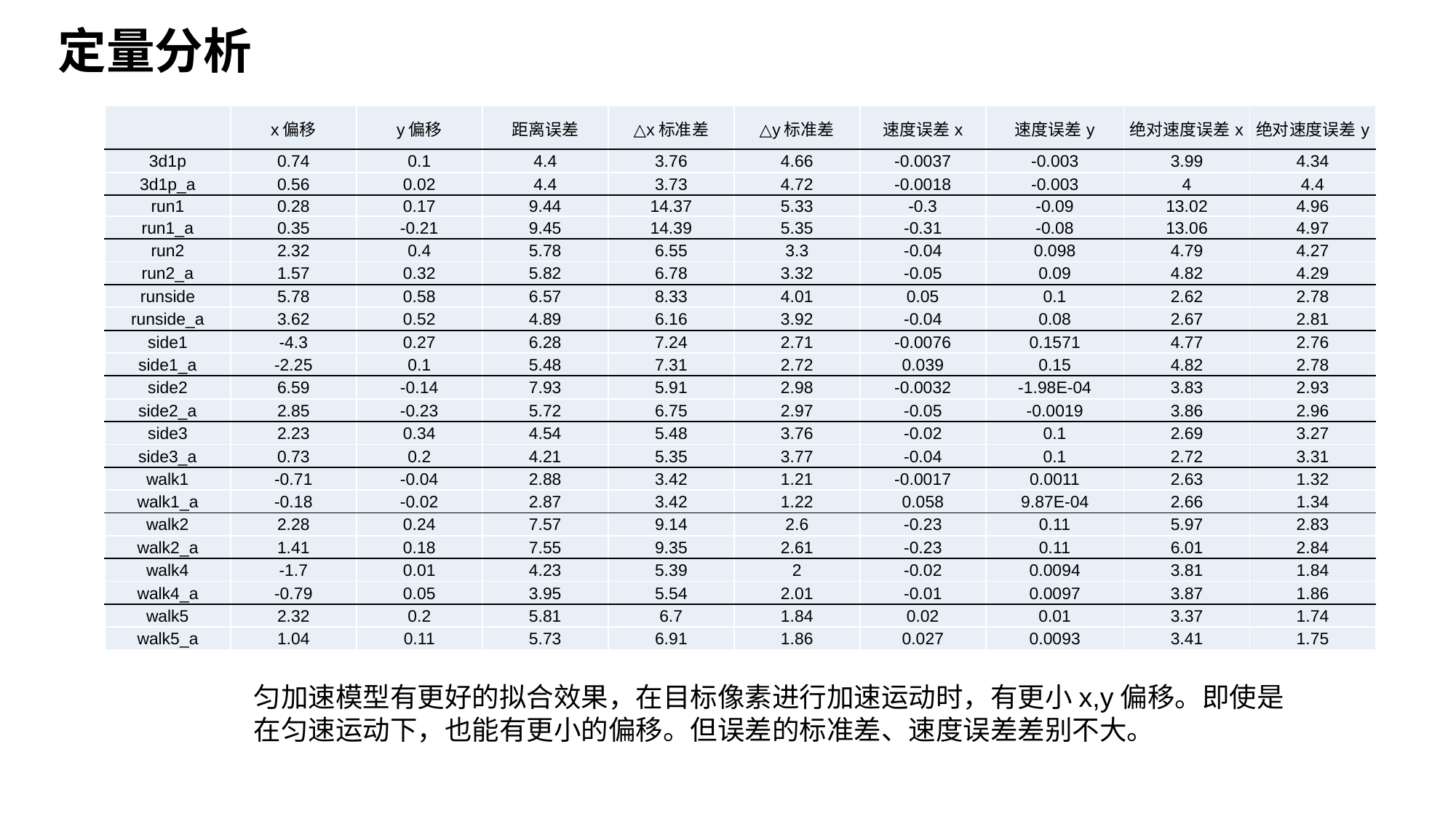

# 定量分析
|  | x偏移 | y偏移 | 距离误差 | △x标准差 | △y标准差 | 速度误差x | 速度误差y | 绝对速度误差x | 绝对速度误差y |
| --- | --- | --- | --- | --- | --- | --- | --- | --- | --- |
| 3d1p | 0.74 | 0.1 | 4.4 | 3.76 | 4.66 | -0.0037 | -0.003 | 3.99 | 4.34 |
| 3d1p\_a | 0.56 | 0.02 | 4.4 | 3.73 | 4.72 | -0.0018 | -0.003 | 4 | 4.4 |
| run1 | 0.28 | 0.17 | 9.44 | 14.37 | 5.33 | -0.3 | -0.09 | 13.02 | 4.96 |
| run1\_a | 0.35 | -0.21 | 9.45 | 14.39 | 5.35 | -0.31 | -0.08 | 13.06 | 4.97 |
| run2 | 2.32 | 0.4 | 5.78 | 6.55 | 3.3 | -0.04 | 0.098 | 4.79 | 4.27 |
| run2\_a | 1.57 | 0.32 | 5.82 | 6.78 | 3.32 | -0.05 | 0.09 | 4.82 | 4.29 |
| runside | 5.78 | 0.58 | 6.57 | 8.33 | 4.01 | 0.05 | 0.1 | 2.62 | 2.78 |
| runside\_a | 3.62 | 0.52 | 4.89 | 6.16 | 3.92 | -0.04 | 0.08 | 2.67 | 2.81 |
| side1 | -4.3 | 0.27 | 6.28 | 7.24 | 2.71 | -0.0076 | 0.1571 | 4.77 | 2.76 |
| side1\_a | -2.25 | 0.1 | 5.48 | 7.31 | 2.72 | 0.039 | 0.15 | 4.82 | 2.78 |
| side2 | 6.59 | -0.14 | 7.93 | 5.91 | 2.98 | -0.0032 | -1.98E-04 | 3.83 | 2.93 |
| side2\_a | 2.85 | -0.23 | 5.72 | 6.75 | 2.97 | -0.05 | -0.0019 | 3.86 | 2.96 |
| side3 | 2.23 | 0.34 | 4.54 | 5.48 | 3.76 | -0.02 | 0.1 | 2.69 | 3.27 |
| side3\_a | 0.73 | 0.2 | 4.21 | 5.35 | 3.77 | -0.04 | 0.1 | 2.72 | 3.31 |
| walk1 | -0.71 | -0.04 | 2.88 | 3.42 | 1.21 | -0.0017 | 0.0011 | 2.63 | 1.32 |
| walk1\_a | -0.18 | -0.02 | 2.87 | 3.42 | 1.22 | 0.058 | 9.87E-04 | 2.66 | 1.34 |
| walk2 | 2.28 | 0.24 | 7.57 | 9.14 | 2.6 | -0.23 | 0.11 | 5.97 | 2.83 |
| walk2\_a | 1.41 | 0.18 | 7.55 | 9.35 | 2.61 | -0.23 | 0.11 | 6.01 | 2.84 |
| walk4 | -1.7 | 0.01 | 4.23 | 5.39 | 2 | -0.02 | 0.0094 | 3.81 | 1.84 |
| walk4\_a | -0.79 | 0.05 | 3.95 | 5.54 | 2.01 | -0.01 | 0.0097 | 3.87 | 1.86 |
| walk5 | 2.32 | 0.2 | 5.81 | 6.7 | 1.84 | 0.02 | 0.01 | 3.37 | 1.74 |
| walk5\_a | 1.04 | 0.11 | 5.73 | 6.91 | 1.86 | 0.027 | 0.0093 | 3.41 | 1.75 |
匀加速模型有更好的拟合效果，在目标像素进行加速运动时，有更小x,y偏移。即使是在匀速运动下，也能有更小的偏移。但误差的标准差、速度误差差别不大。